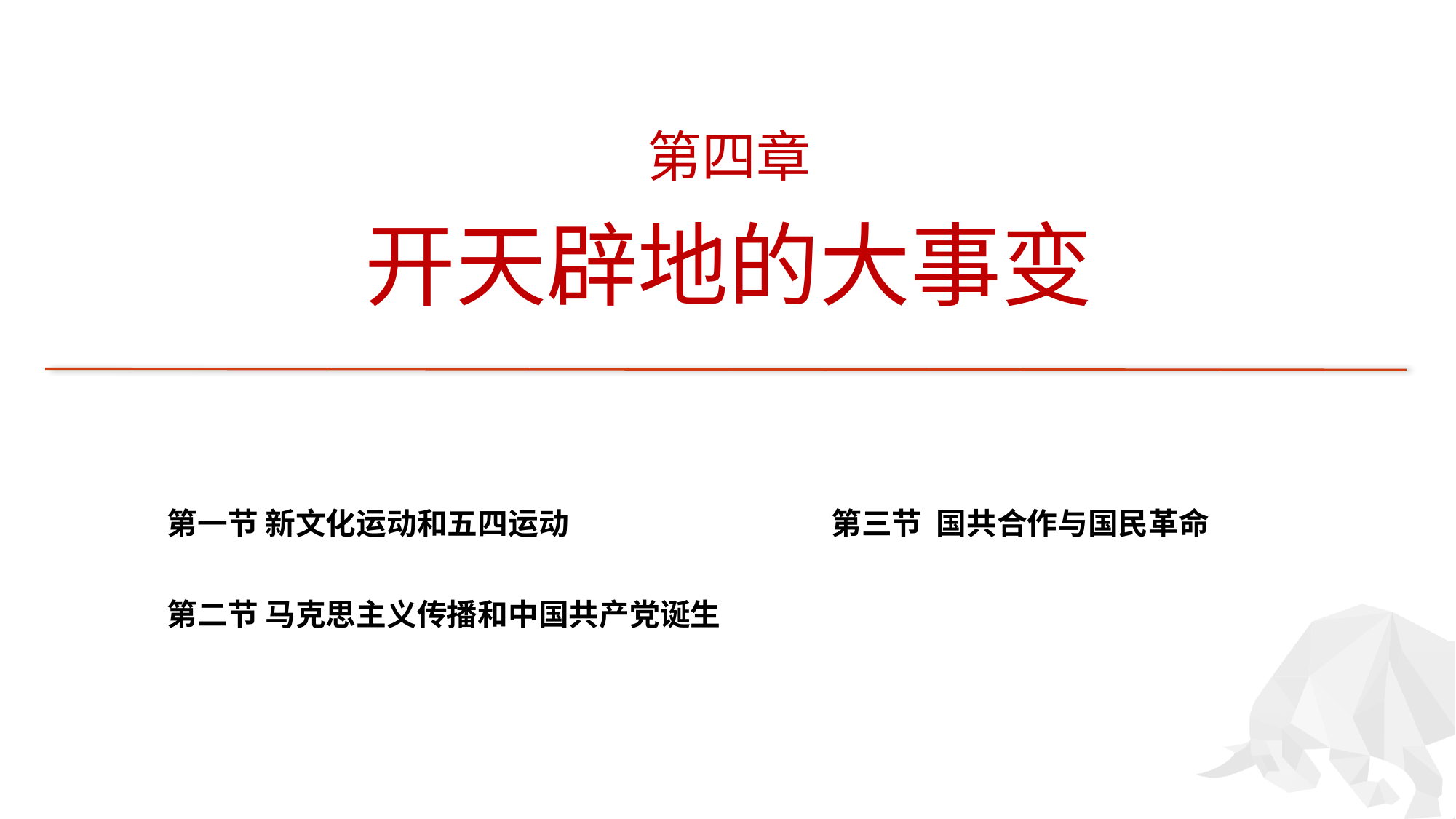

第四章
# 开天辟地的大事变
第一节 新文化运动和五四运动                                      第三节  国共合作与国民革命
第二节 马克思主义传播和中国共产党诞生